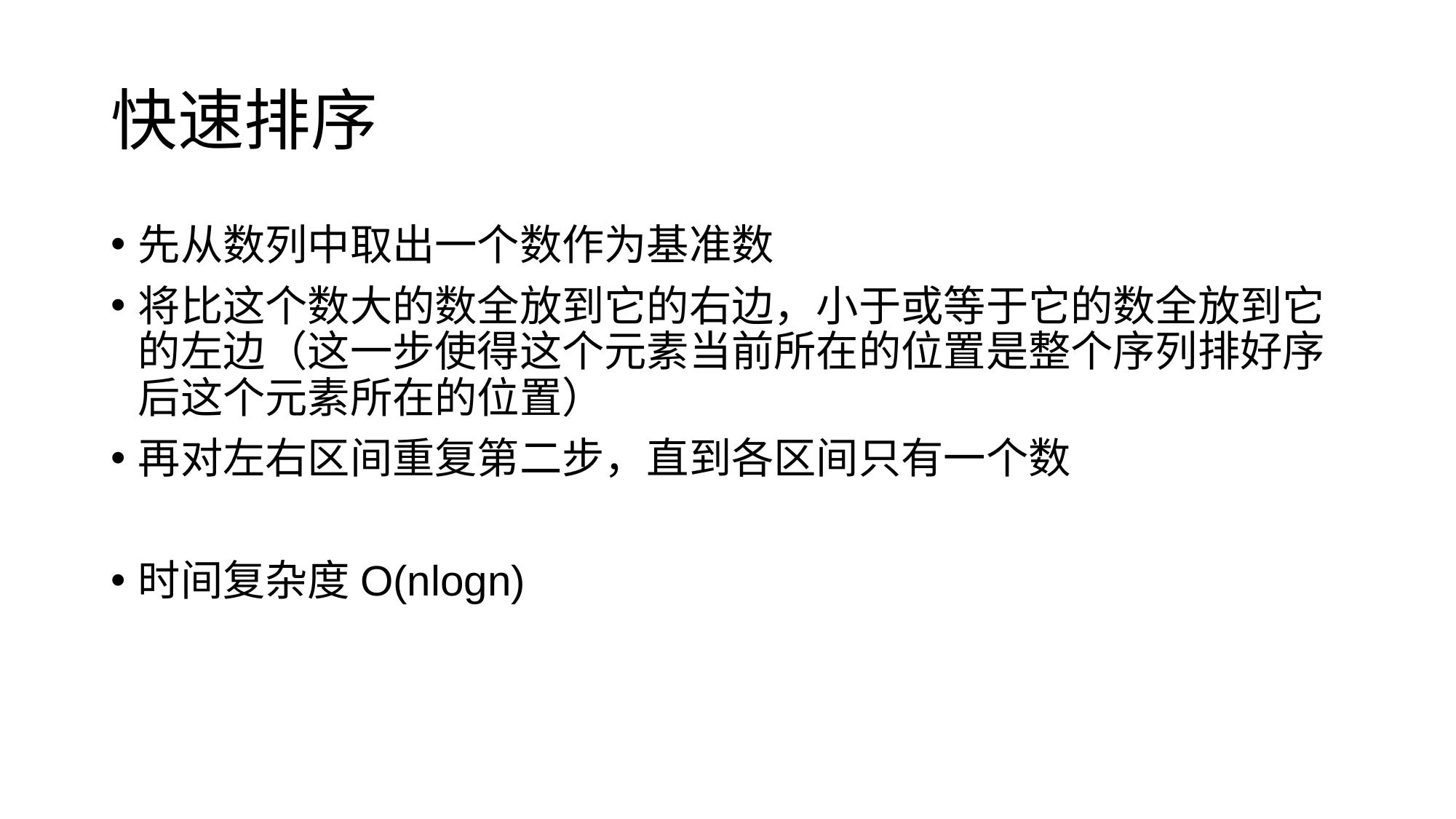

# 快速排序
先从数列中取出一个数作为基准数
将比这个数大的数全放到它的右边，小于或等于它的数全放到它的左边（这一步使得这个元素当前所在的位置是整个序列排好序后这个元素所在的位置）
再对左右区间重复第二步，直到各区间只有一个数

时间复杂度O(nlogn)